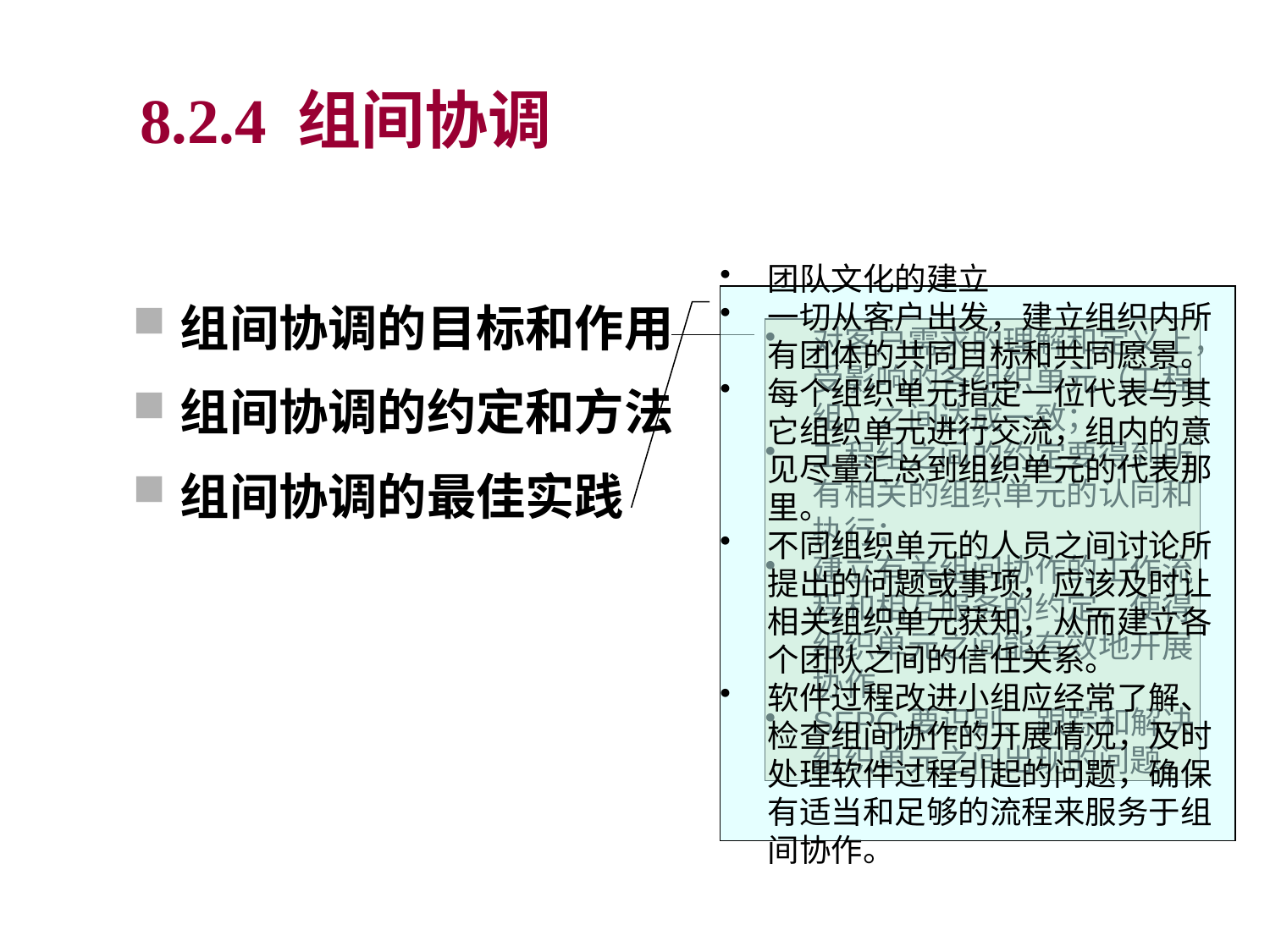

8.2.4 组间协调
团队文化的建立
一切从客户出发，建立组织内所有团体的共同目标和共同愿景。
每个组织单元指定一位代表与其它组织单元进行交流，组内的意见尽量汇总到组织单元的代表那里。
不同组织单元的人员之间讨论所提出的问题或事项，应该及时让相关组织单元获知，从而建立各个团队之间的信任关系。
软件过程改进小组应经常了解、检查组间协作的开展情况，及时处理软件过程引起的问题，确保有适当和足够的流程来服务于组间协作。
组间协调的目标和作用
组间协调的约定和方法
组间协调的最佳实践
对客户需求的理解和定义上，受影响的各组织单元（工程组）之间达成一致；
工程组之间的约定要得到所有相关的组织单元的认同和执行；
建立有关组间协作的工作流程和相互服务的约定，使得组织单元之间能有效地开展协作。
SEPG要识别、跟踪和解决组织单元之间出现的问题。